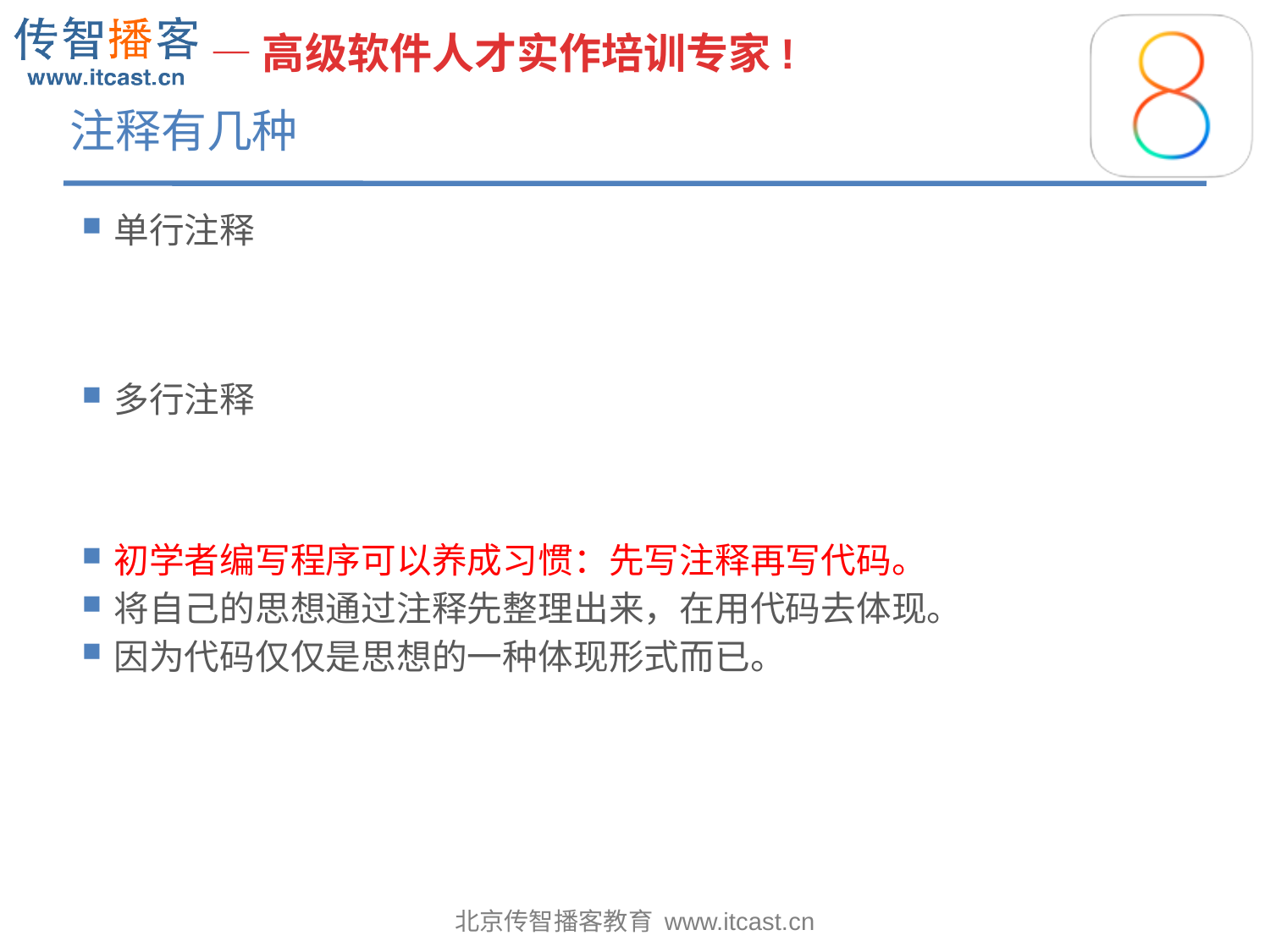

# 注释有几种
单行注释

多行注释

初学者编写程序可以养成习惯：先写注释再写代码。
将自己的思想通过注释先整理出来，在用代码去体现。
因为代码仅仅是思想的一种体现形式而已。